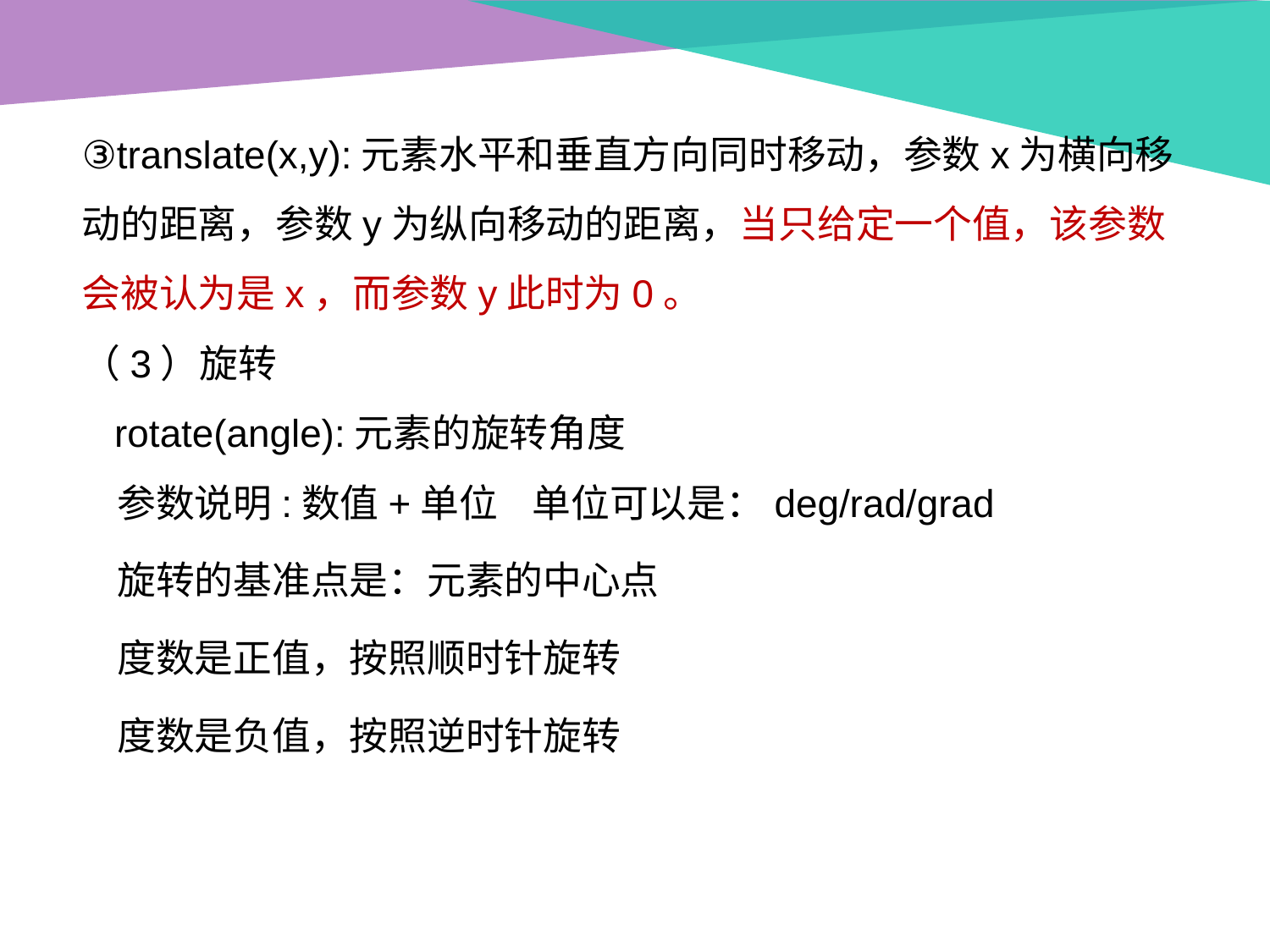

③translate(x,y):元素水平和垂直方向同时移动，参数x为横向移动的距离，参数y为纵向移动的距离，当只给定一个值，该参数会被认为是x，而参数y此时为0。
（3）旋转
   rotate(angle):元素的旋转角度
   参数说明:数值+单位    单位可以是：deg/rad/grad
   旋转的基准点是：元素的中心点
   度数是正值，按照顺时针旋转
   度数是负值，按照逆时针旋转